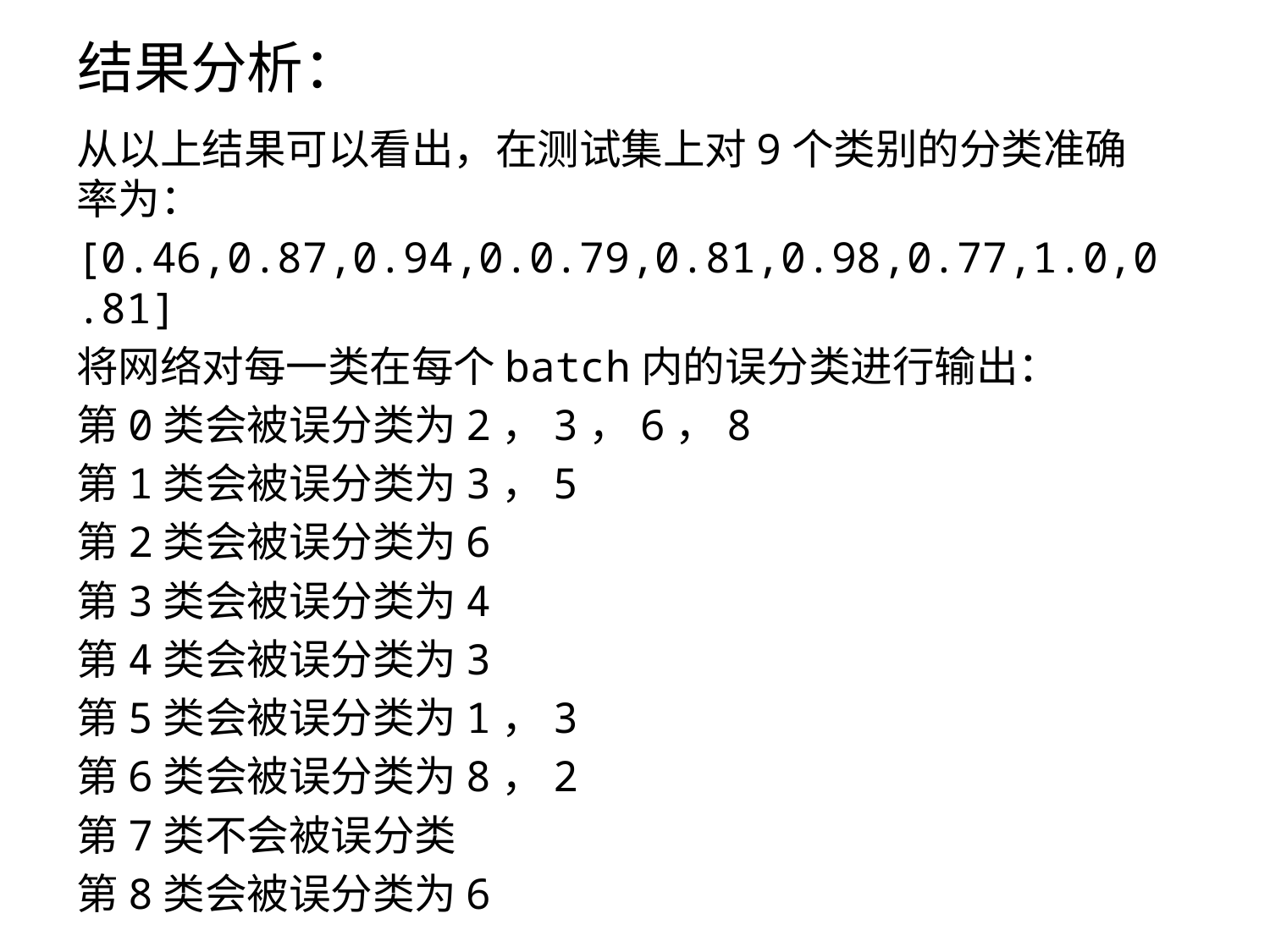

# 结果分析：
从以上结果可以看出，在测试集上对9个类别的分类准确率为：
[0.46,0.87,0.94,0.0.79,0.81,0.98,0.77,1.0,0.81]
将网络对每一类在每个batch内的误分类进行输出：
第0类会被误分类为2，3，6，8
第1类会被误分类为3，5
第2类会被误分类为6
第3类会被误分类为4
第4类会被误分类为3
第5类会被误分类为1，3
第6类会被误分类为8，2
第7类不会被误分类
第8类会被误分类为6